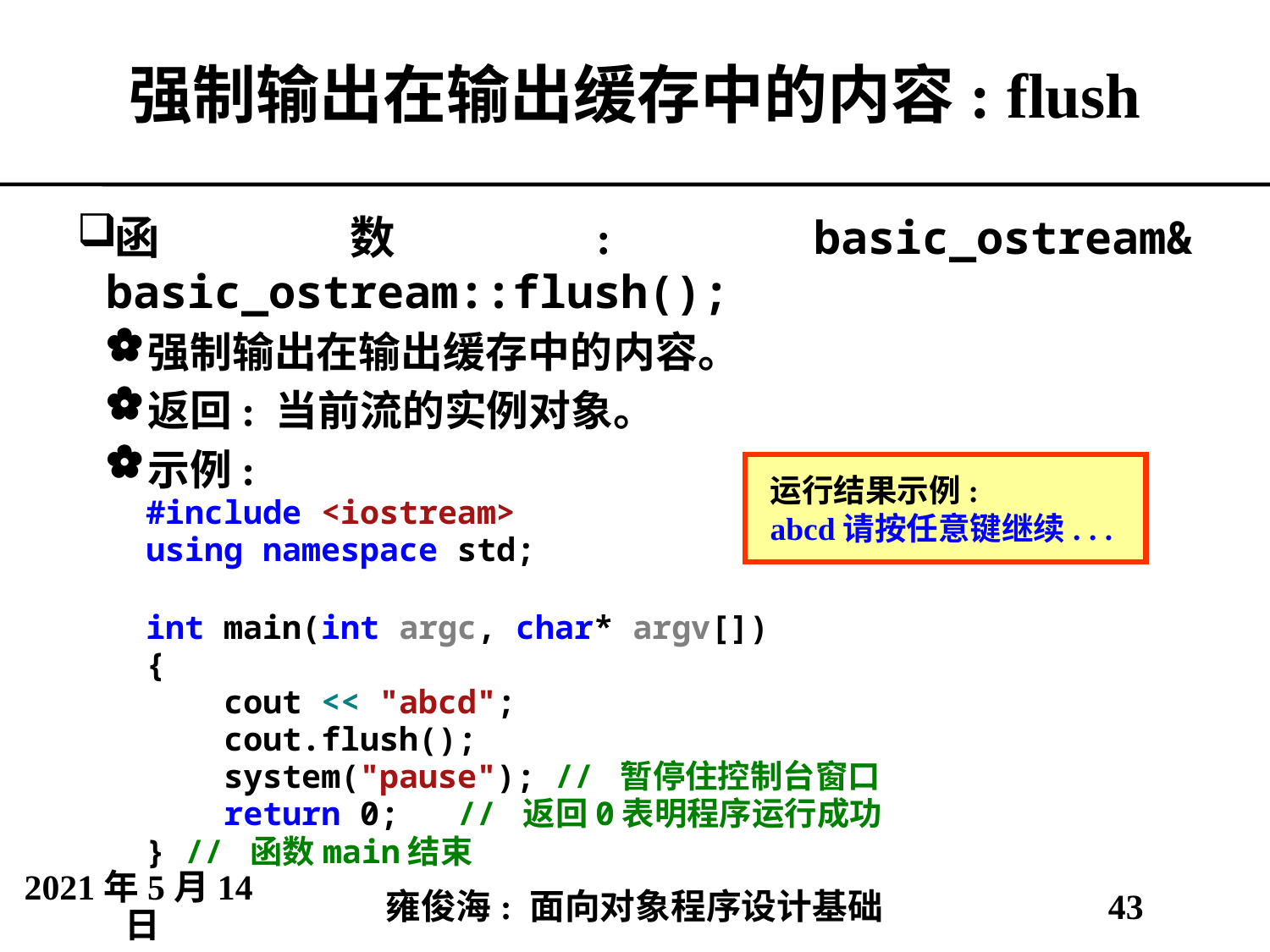

# 强制输出在输出缓存中的内容: flush

函数: basic_ostream& basic_ostream::flush();
强制输出在输出缓存中的内容。
返回: 当前流的实例对象。
示例:
#include <iostream>
using namespace std;

int main(int argc, char* argv[])
{
    cout << "abcd";
    cout.flush();
    system("pause"); // 暂停住控制台窗口
    return 0;   // 返回0表明程序运行成功
} // 函数main结束
运行结果示例:
abcd请按任意键继续. . .
2021年5月14日
雍俊海: 面向对象程序设计基础
43